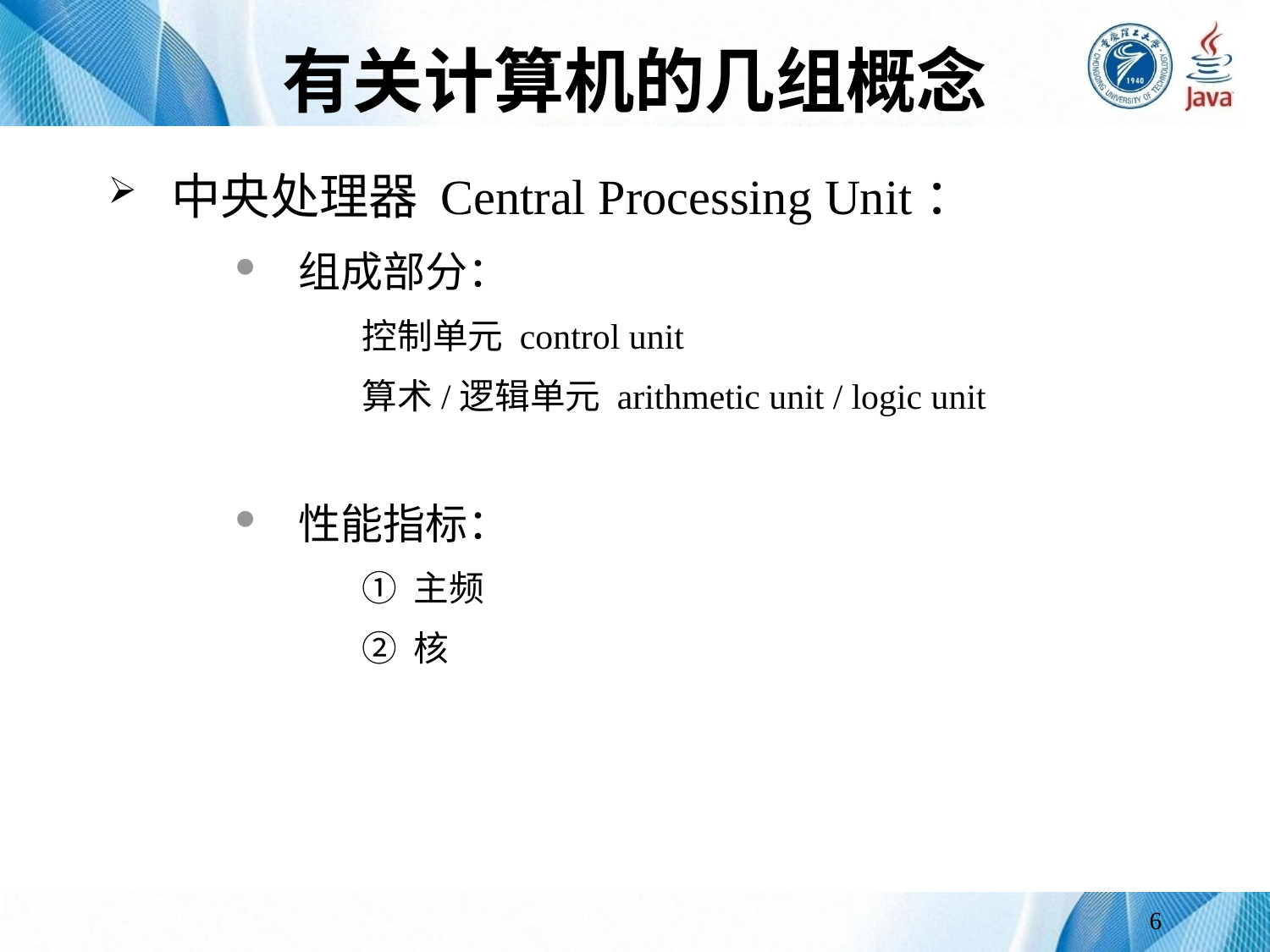

# 有关计算机的几组概念
中央处理器 Central Processing Unit：
组成部分：
控制单元 control unit
算术/逻辑单元 arithmetic unit / logic unit

性能指标：
① 主频
② 核

6